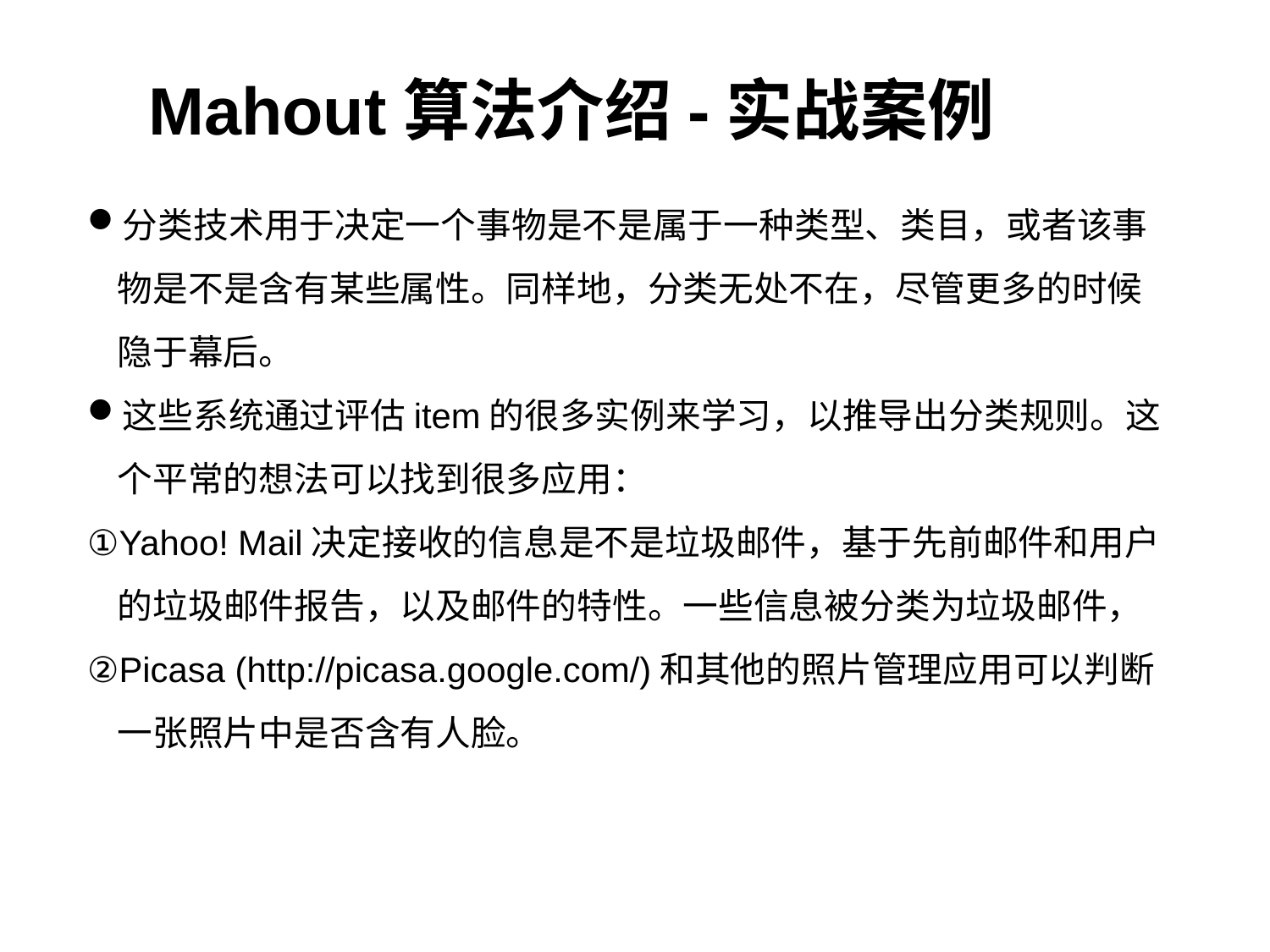

Mahout算法介绍-实战案例

分类技术用于决定一个事物是不是属于一种类型、类目，或者该事物是不是含有某些属性。同样地，分类无处不在，尽管更多的时候隐于幕后。
这些系统通过评估item的很多实例来学习，以推导出分类规则。这个平常的想法可以找到很多应用：
Yahoo! Mail决定接收的信息是不是垃圾邮件，基于先前邮件和用户的垃圾邮件报告，以及邮件的特性。一些信息被分类为垃圾邮件，
Picasa (http://picasa.google.com/)和其他的照片管理应用可以判断一张照片中是否含有人脸。